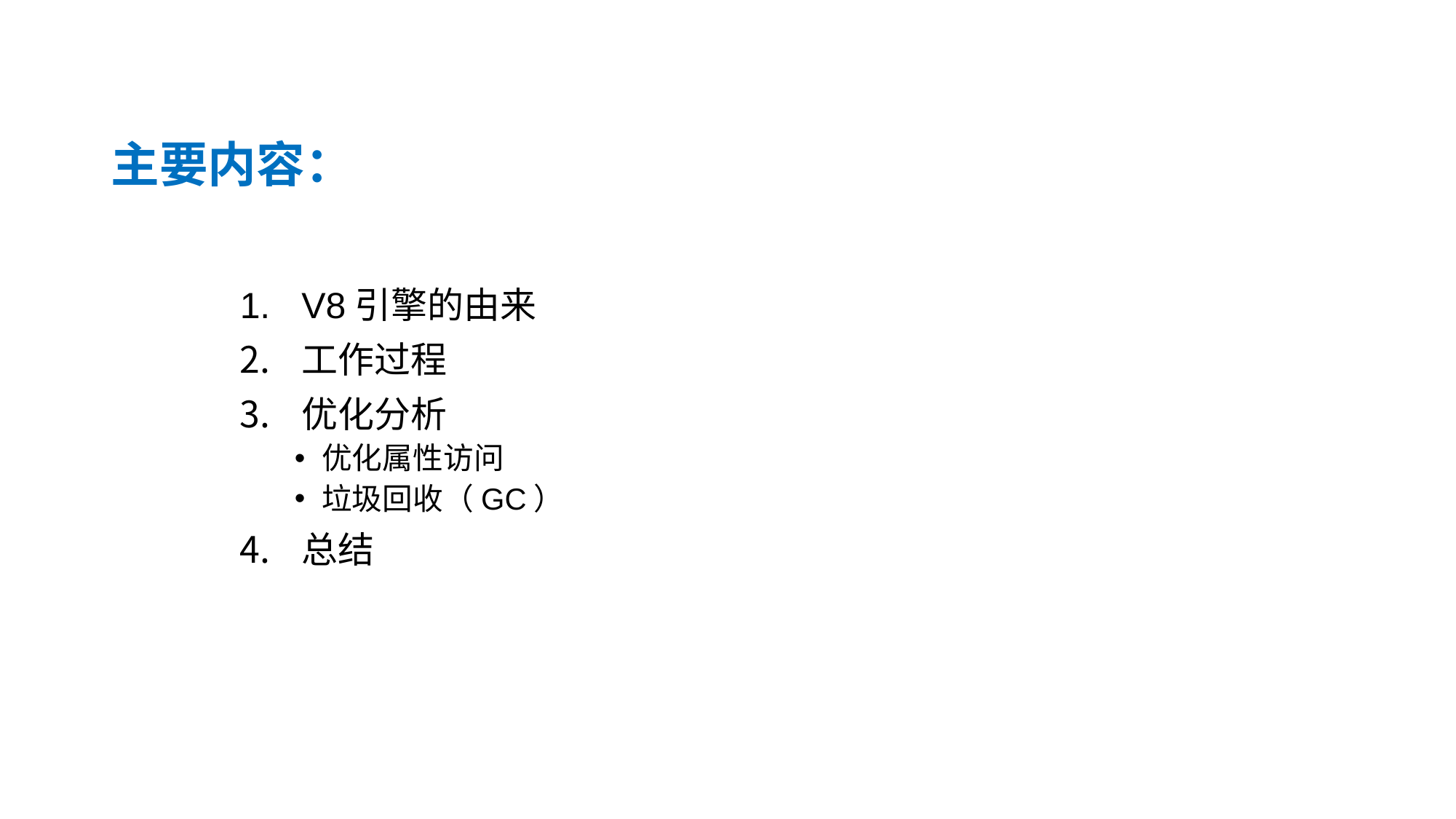

# 主要内容：
V8引擎的由来
工作过程
优化分析
优化属性访问
垃圾回收（GC）
总结